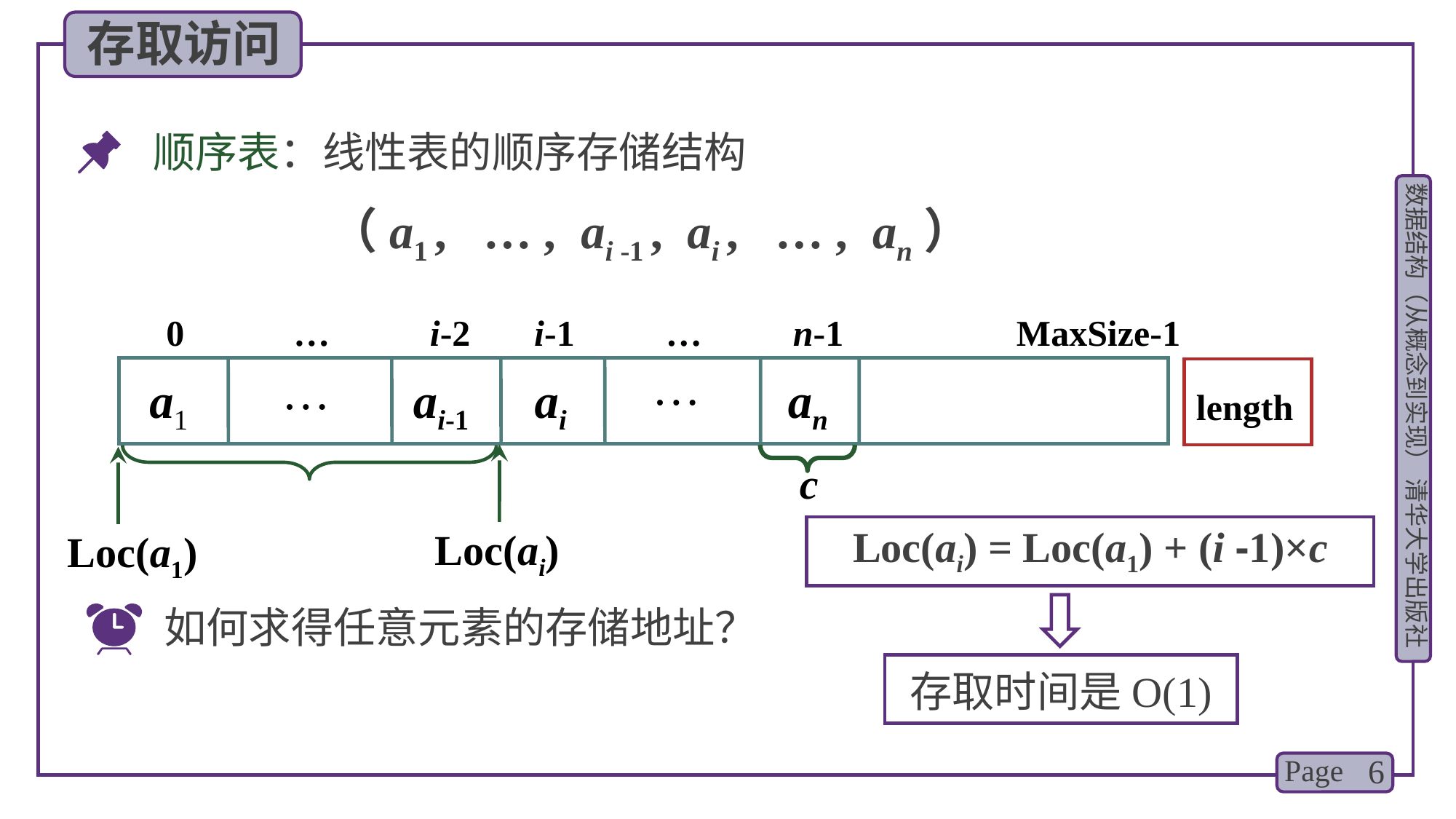

存取访问

顺序表：线性表的顺序存储结构

（a1 ,   … ,  ai -1 ,  ai ,   … ,  an）

   0            …           i-2       i-1          …          n-1                   MaxSize-1

…
…
 a1
 ai-1
  ai
 an
 length

Loc(ai)

c

Loc(a1)
Loc(ai) = Loc(a1) + (i -1)×c

存取时间是O(1)
如何求得任意元素的存储地址？